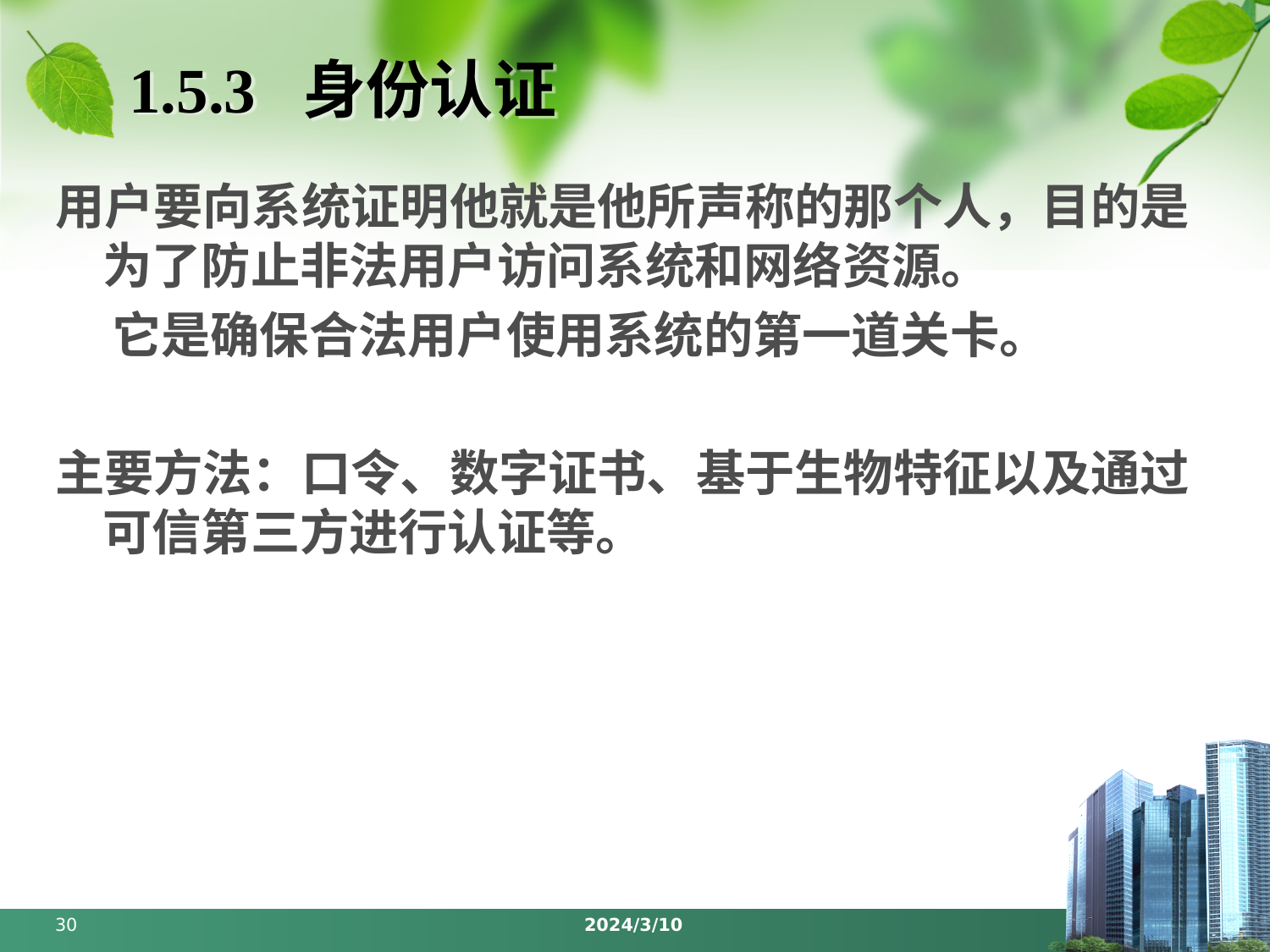

# 1.5.3  身份认证
用户要向系统证明他就是他所声称的那个人，目的是为了防止非法用户访问系统和网络资源。
    它是确保合法用户使用系统的第一道关卡。

主要方法：口令、数字证书、基于生物特征以及通过可信第三方进行认证等。
30
2024/3/10